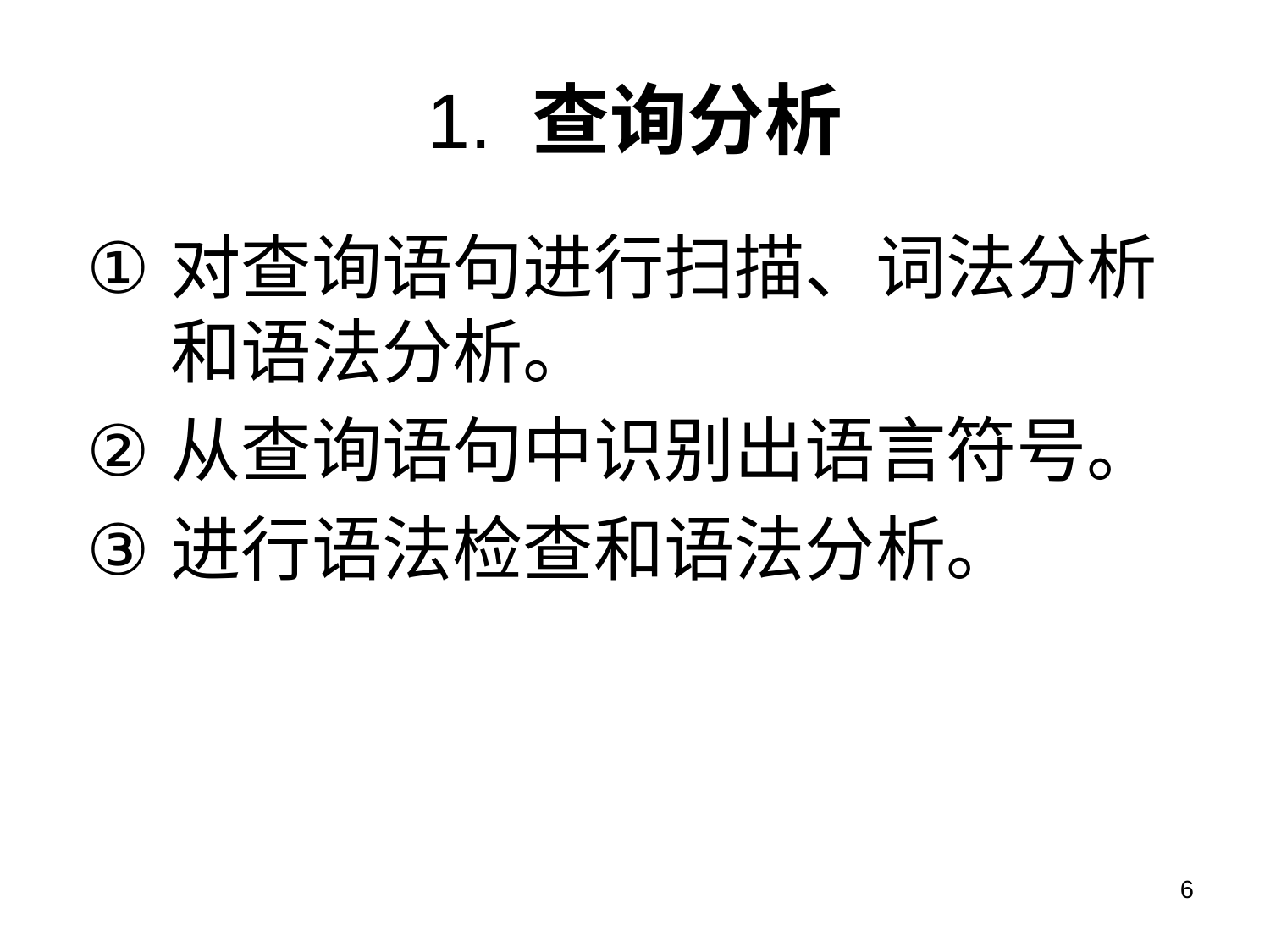

# 1. 查询分析
对查询语句进行扫描、词法分析和语法分析。
从查询语句中识别出语言符号。
进行语法检查和语法分析。

6